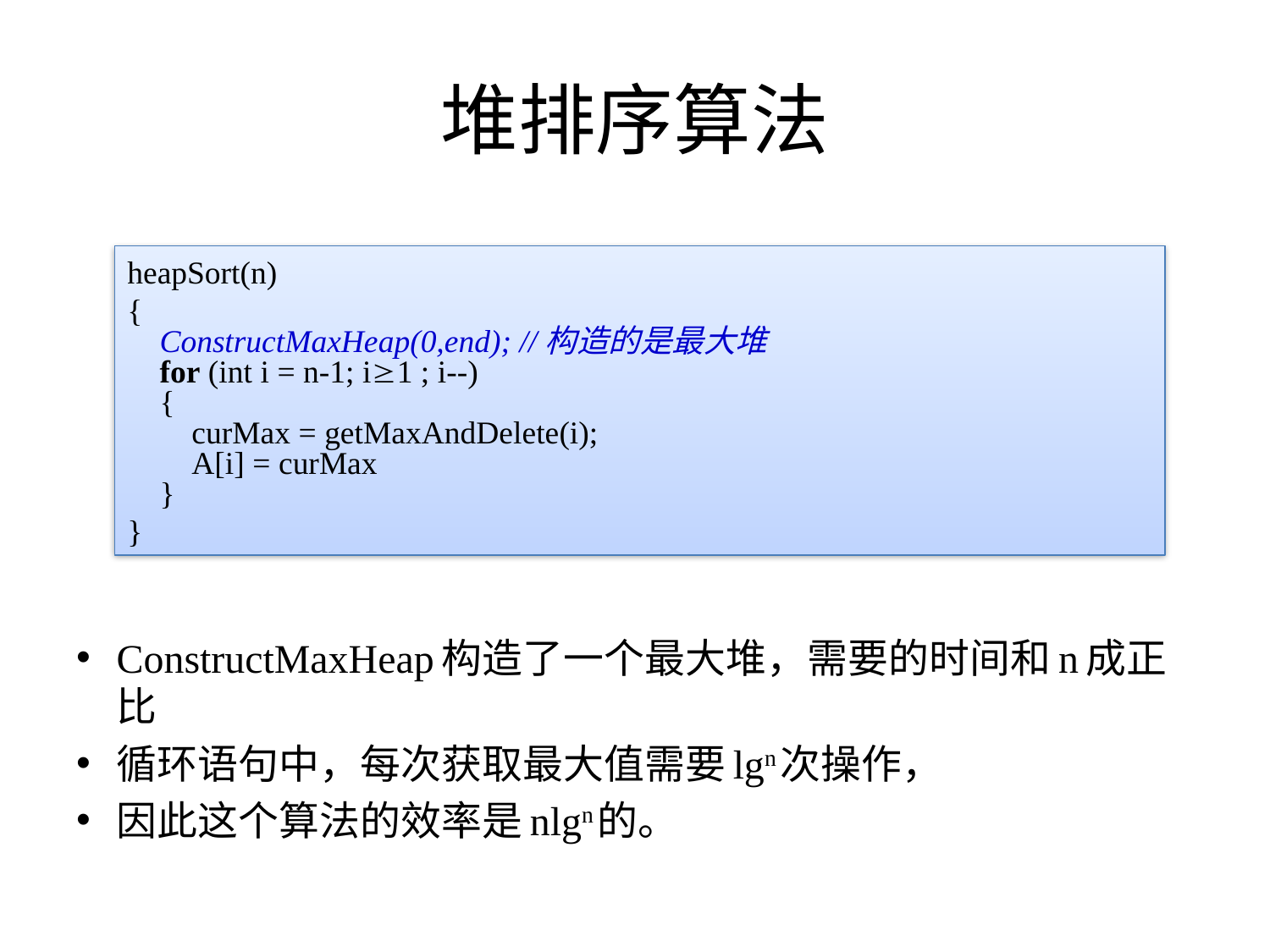

# 堆排序算法
heapSort(n)
{
    ConstructMaxHeap(0,end); //构造的是最大堆
    for (int i = n-1; i≥1 ; i--)
    {
        curMax = getMaxAndDelete(i);
        A[i] = curMax
    }
}
ConstructMaxHeap构造了一个最大堆，需要的时间和n成正比
循环语句中，每次获取最大值需要lgn次操作，
因此这个算法的效率是nlgn的。